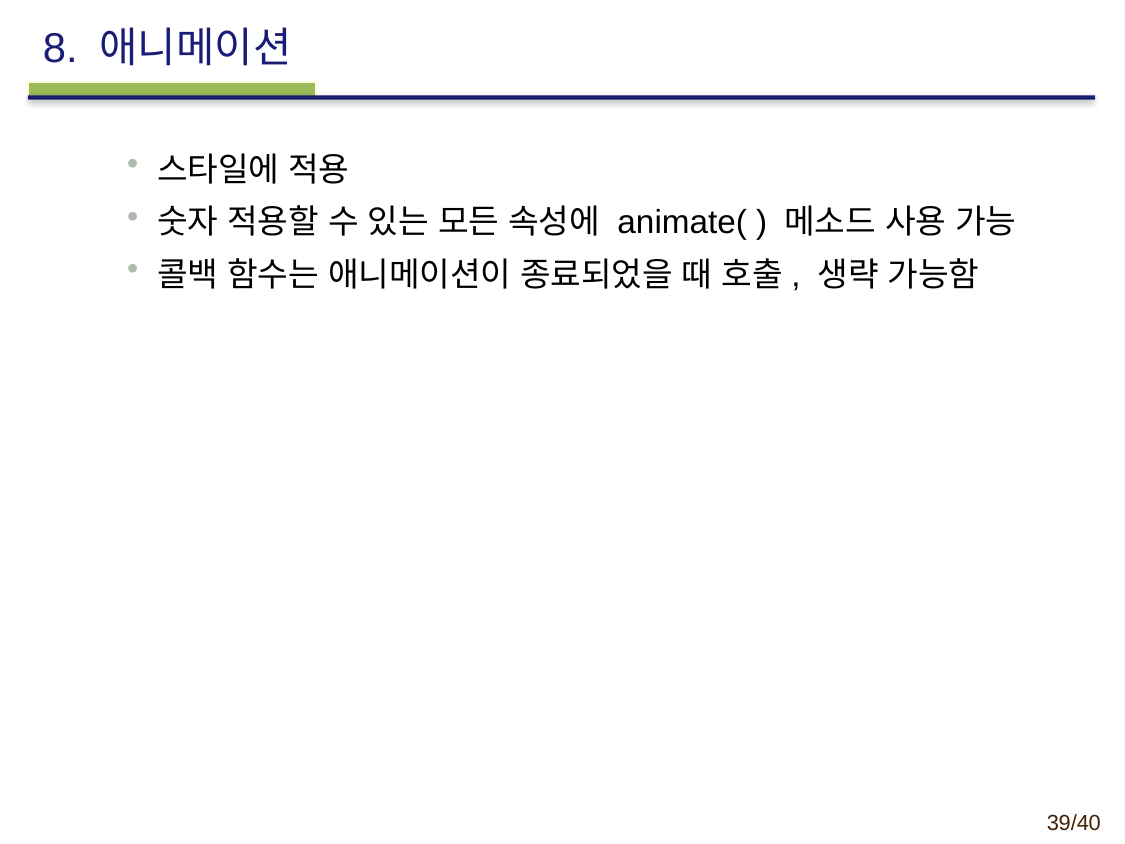

# 8. 애니메이션
스타일에 적용
숫자 적용할 수 있는 모든 속성에 animate( ) 메소드 사용 가능
콜백 함수는 애니메이션이 종료되었을 때 호출, 생략 가능함